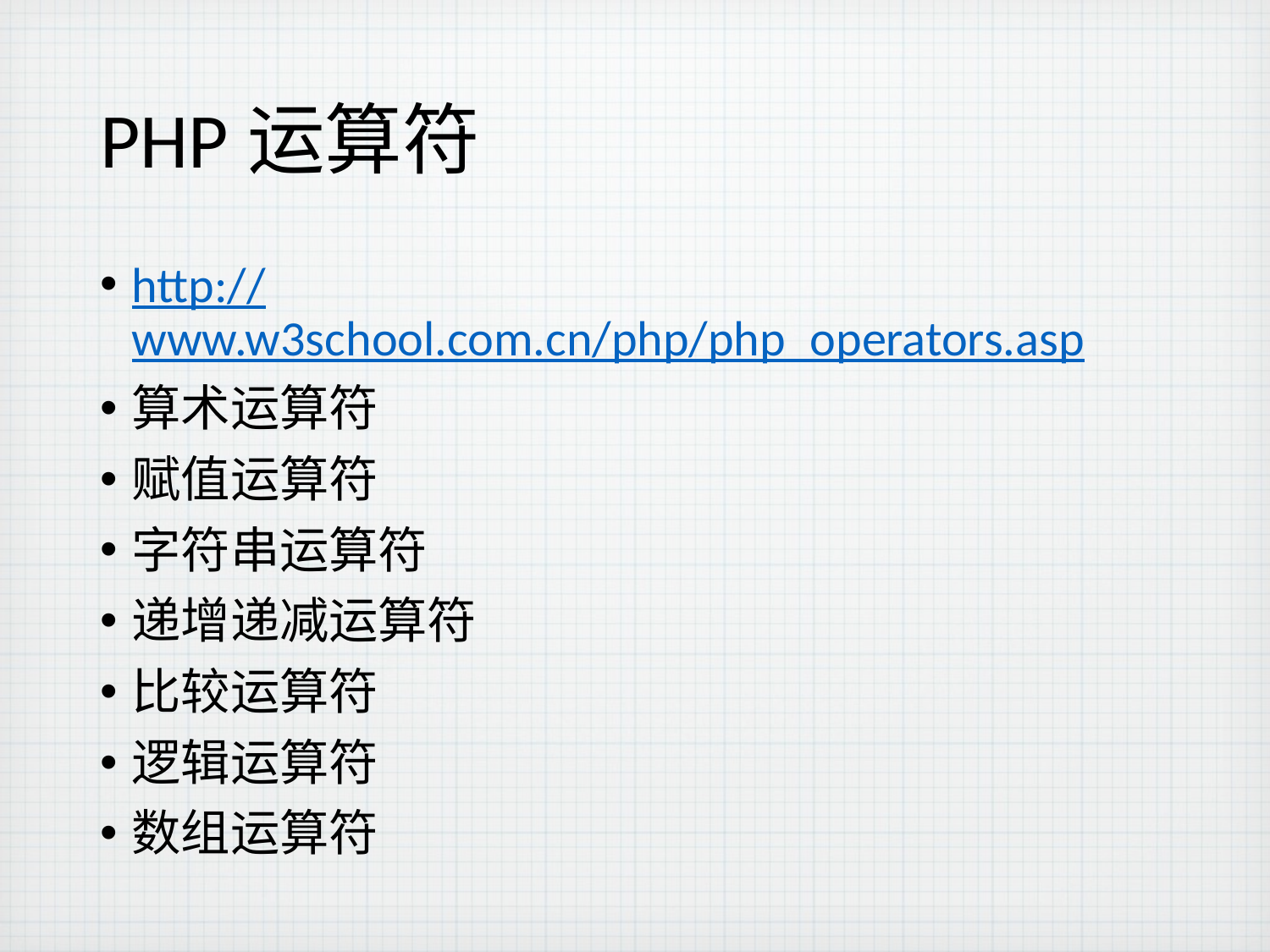

# PHP运算符
http://www.w3school.com.cn/php/php_operators.asp
算术运算符
赋值运算符
字符串运算符
递增递减运算符
比较运算符
逻辑运算符
数组运算符